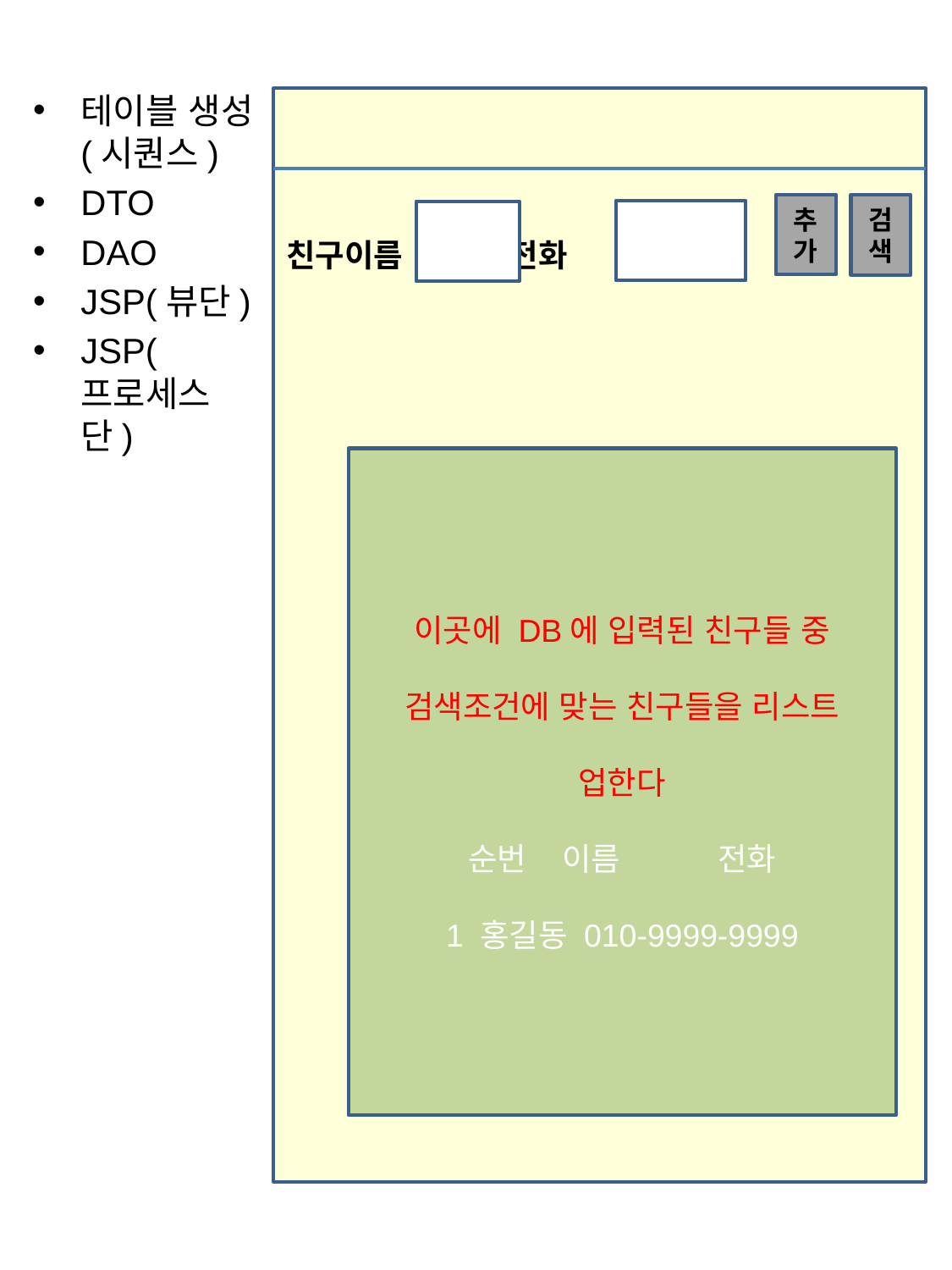

테이블 생성(시퀀스)
DTO
DAO
JSP(뷰단)
JSP(프로세스단)
친구이름            전화

추가
검색

이곳에 DB에 입력된 친구들 중 검색조건에 맞는 친구들을 리스트 업한다
순번    이름           전화
1 홍길동 010-9999-9999